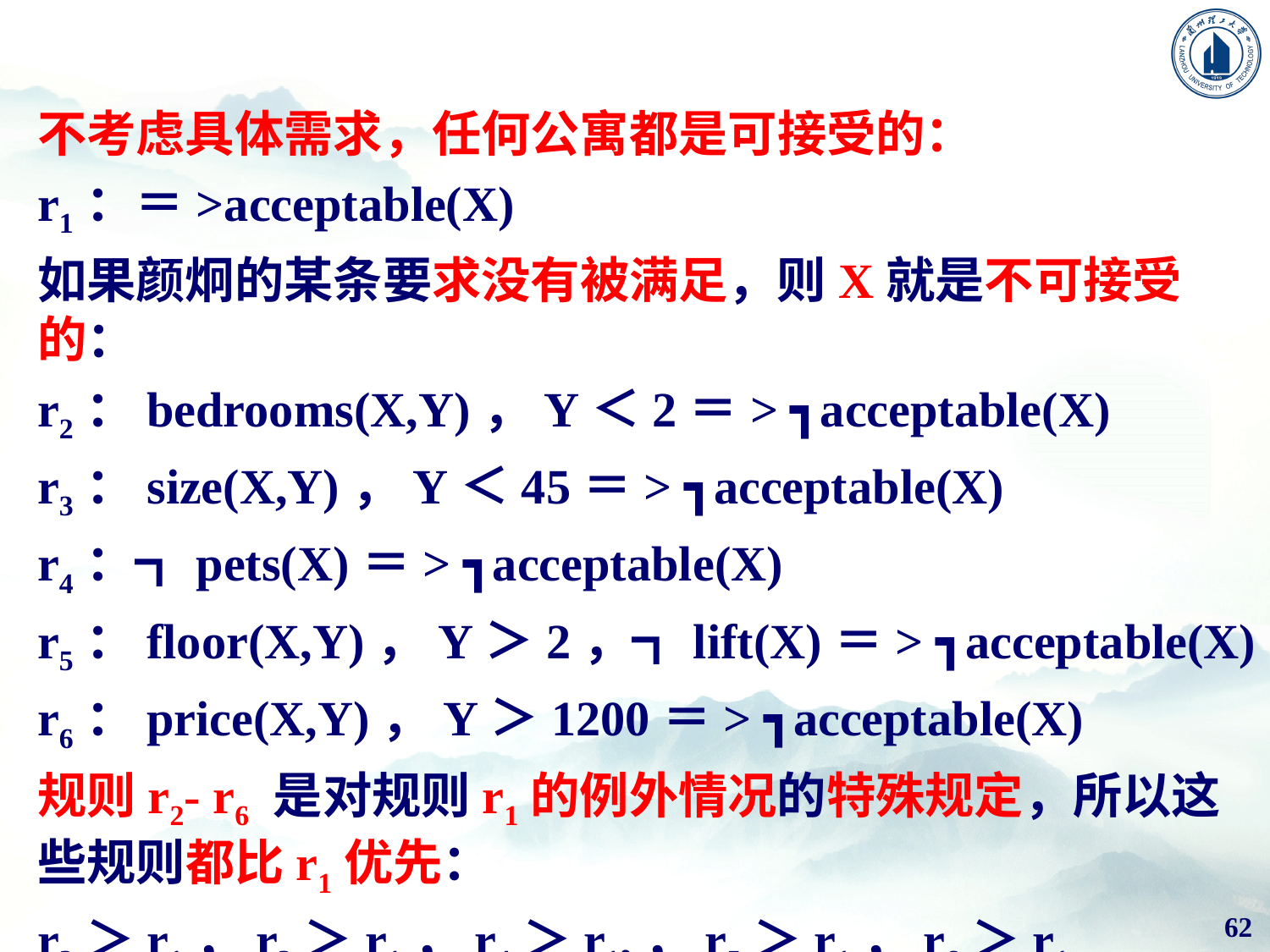

不考虑具体需求，任何公寓都是可接受的：
r1：＝>acceptable(X)
如果颜炯的某条要求没有被满足，则X就是不可接受的：
r2：bedrooms(X,Y)，Y＜2＝> ┓acceptable(X)
r3：size(X,Y)，Y＜45＝> ┓acceptable(X)
r4：┓pets(X)＝> ┓acceptable(X)
r5：floor(X,Y)，Y＞2，┓lift(X)＝> ┓acceptable(X)
r6：price(X,Y)，Y＞1200＝> ┓acceptable(X)
规则r2- r6 是对规则r1的例外情况的特殊规定，所以这些规则都比r1优先：
r2＞r1，r3＞r1，r4＞r1,，r5＞r1，r6＞r1

62